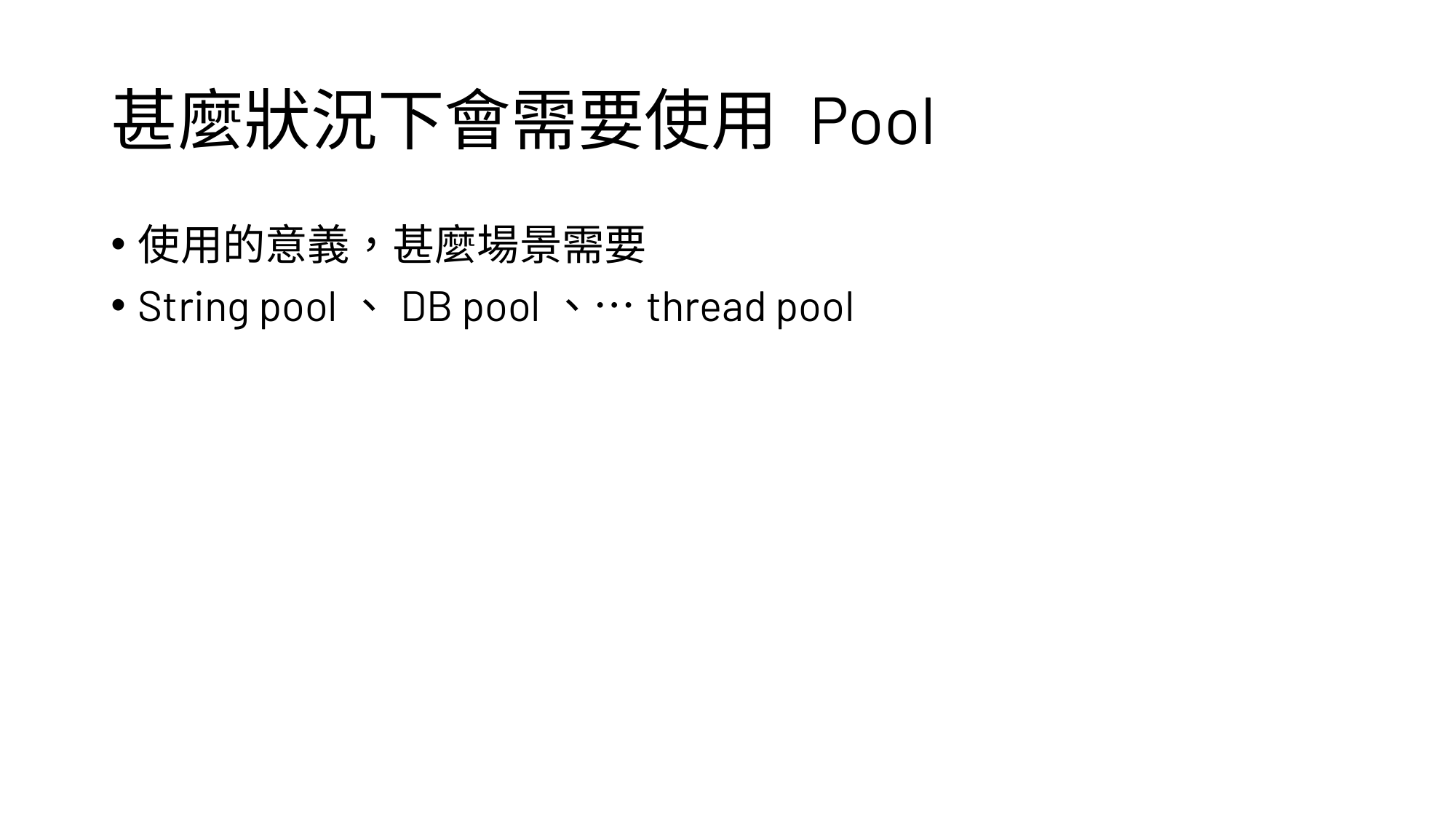

# 甚麼狀況下會需要使用 Pool
使用的意義，甚麼場景需要
String pool、DB pool、…thread pool